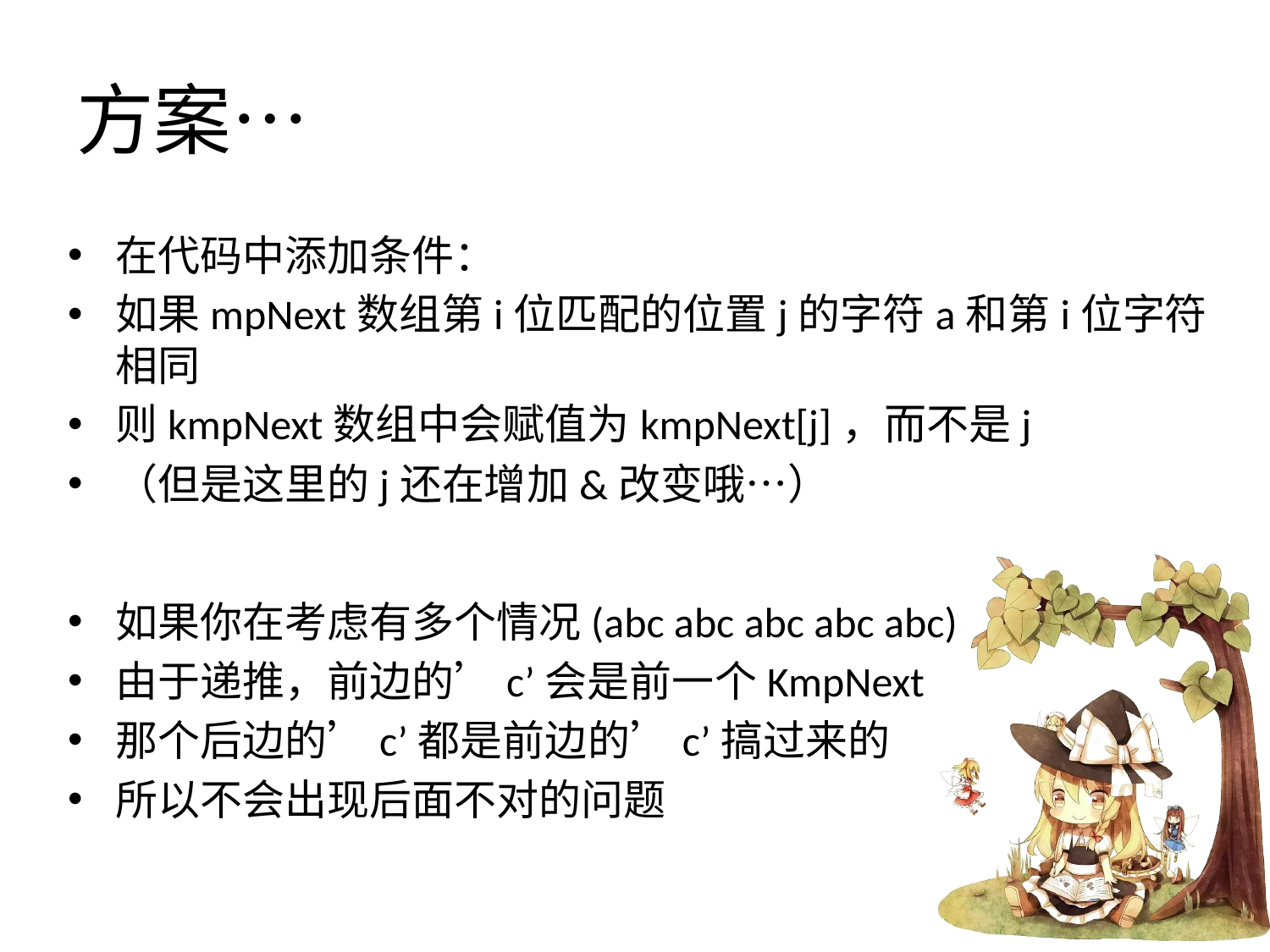

# 方案…
在代码中添加条件：
如果mpNext数组第i位匹配的位置j的字符a和第i位字符相同
则kmpNext数组中会赋值为kmpNext[j]，而不是j
（但是这里的j还在增加&改变哦…）

如果你在考虑有多个情况(abc abc abc abc abc)
由于递推，前边的’c’会是前一个KmpNext
那个后边的’c’都是前边的’c’搞过来的
所以不会出现后面不对的问题